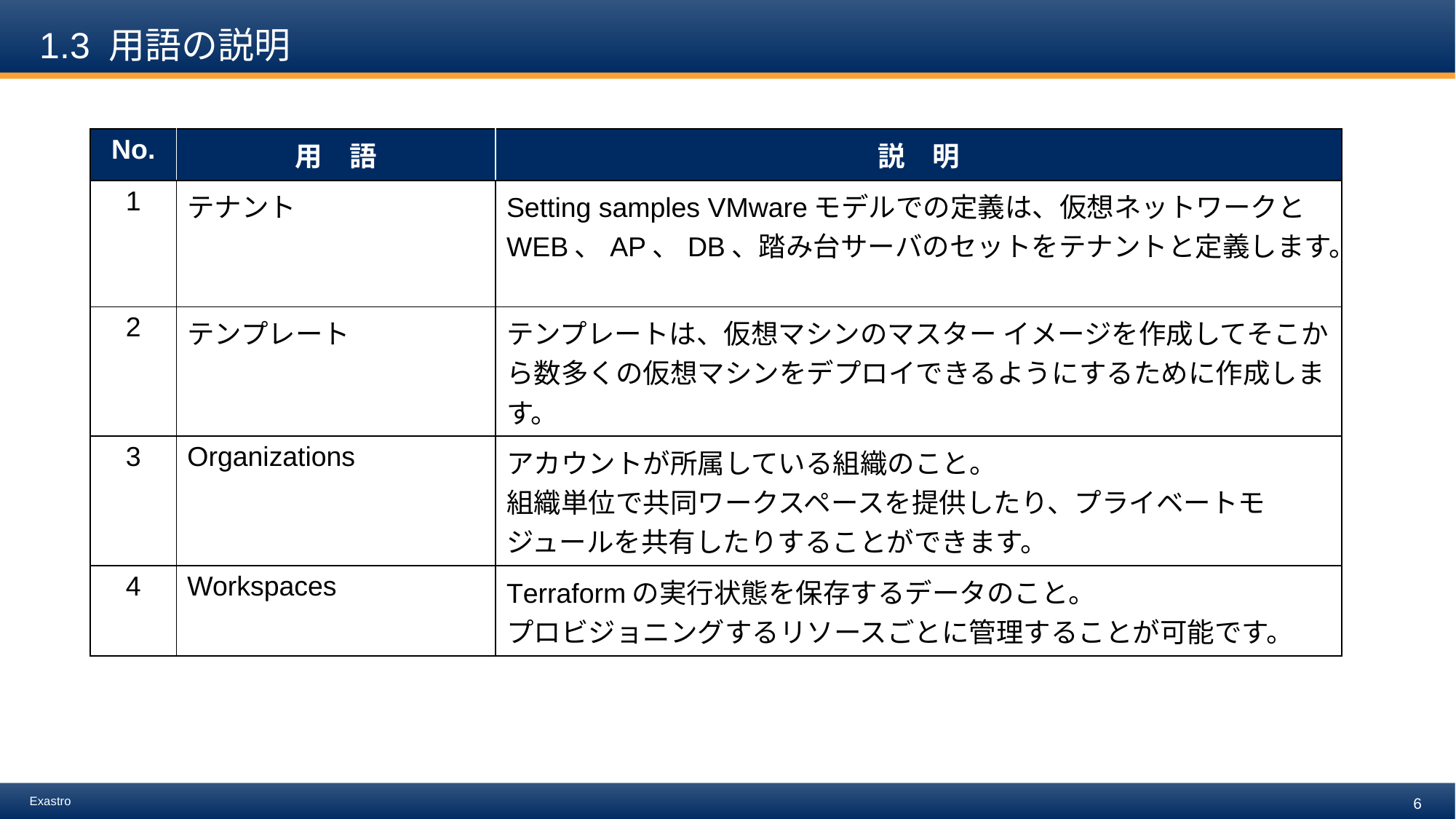

# 1.3 用語の説明
| No. | 用　語 | 説　明 |
| --- | --- | --- |
| 1 | テナント | Setting samples VMwareモデルでの定義は、仮想ネットワークとWEB、AP、DB、踏み台サーバのセットをテナントと定義します。 |
| 2 | テンプレート | テンプレートは、仮想マシンのマスター イメージを作成してそこから数多くの仮想マシンをデプロイできるようにするために作成します。 |
| 3 | Organizations | アカウントが所属している組織のこと。 組織単位で共同ワークスペースを提供したり、プライベートモジュールを共有したりすることができます。 |
| 4 | Workspaces | Terraformの実行状態を保存するデータのこと。 プロビジョニングするリソースごとに管理することが可能です。 |